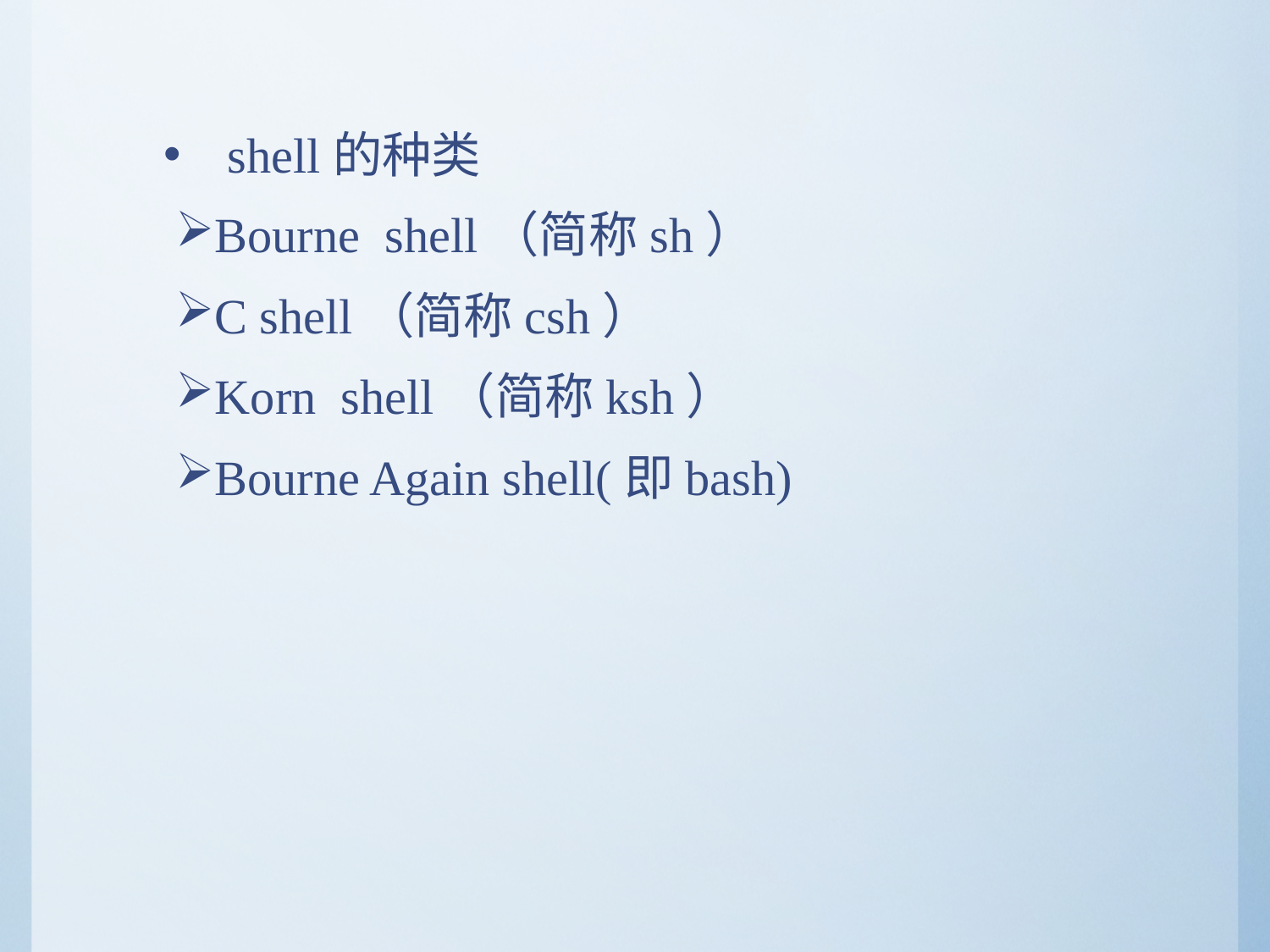

shell的种类
Bourne  shell（简称sh）
C shell（简称csh）
Korn  shell（简称ksh）
Bourne Again shell(即bash)